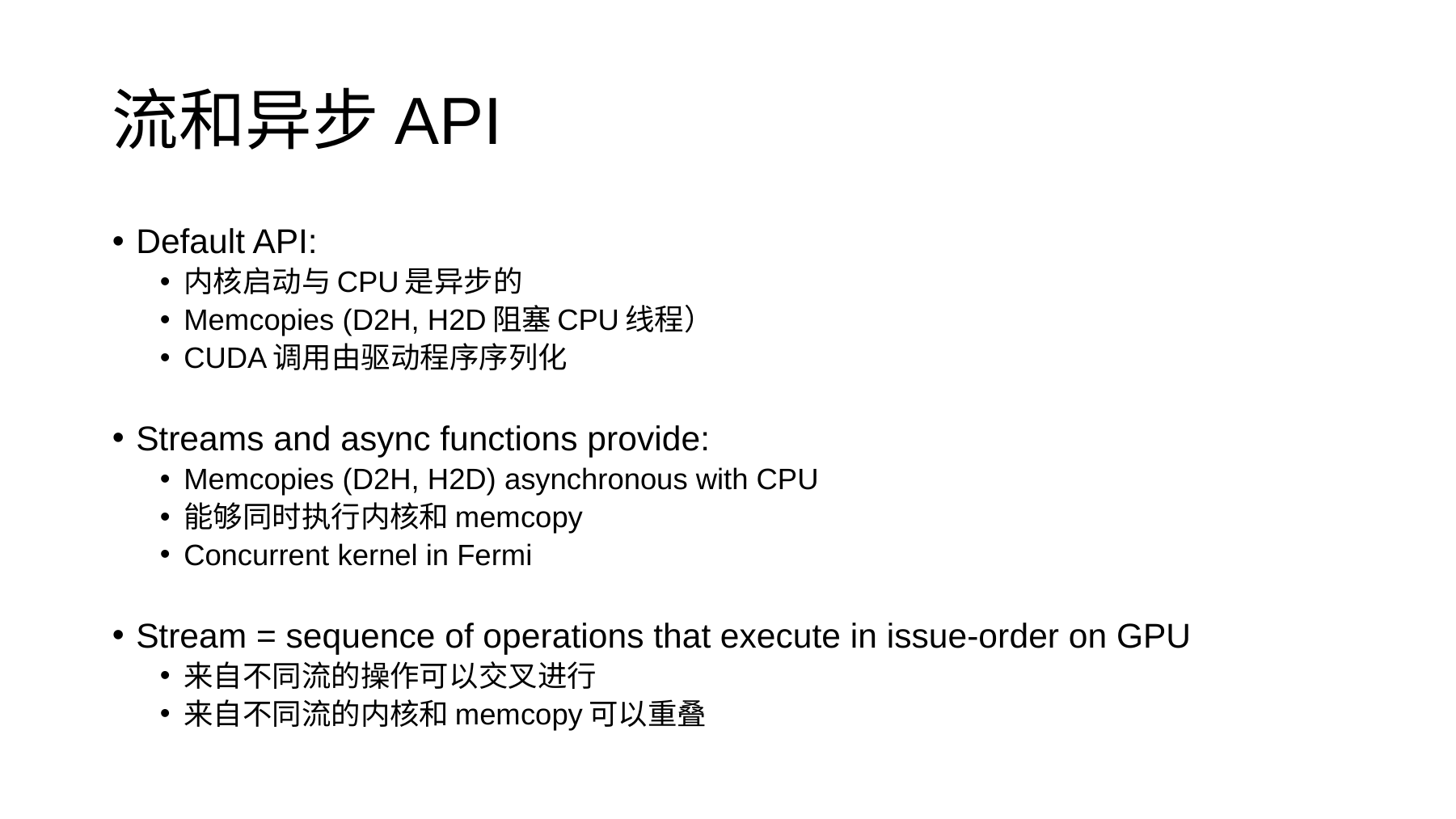

# 流和异步API
Default API:
内核启动与CPU是异步的
Memcopies (D2H, H2D阻塞CPU线程）
CUDA调用由驱动程序序列化

Streams and async functions provide:
Memcopies (D2H, H2D) asynchronous with CPU
能够同时执行内核和memcopy
Concurrent kernel in Fermi

Stream = sequence of operations that execute in issue-order on GPU
来自不同流的操作可以交叉进行
来自不同流的内核和memcopy可以重叠